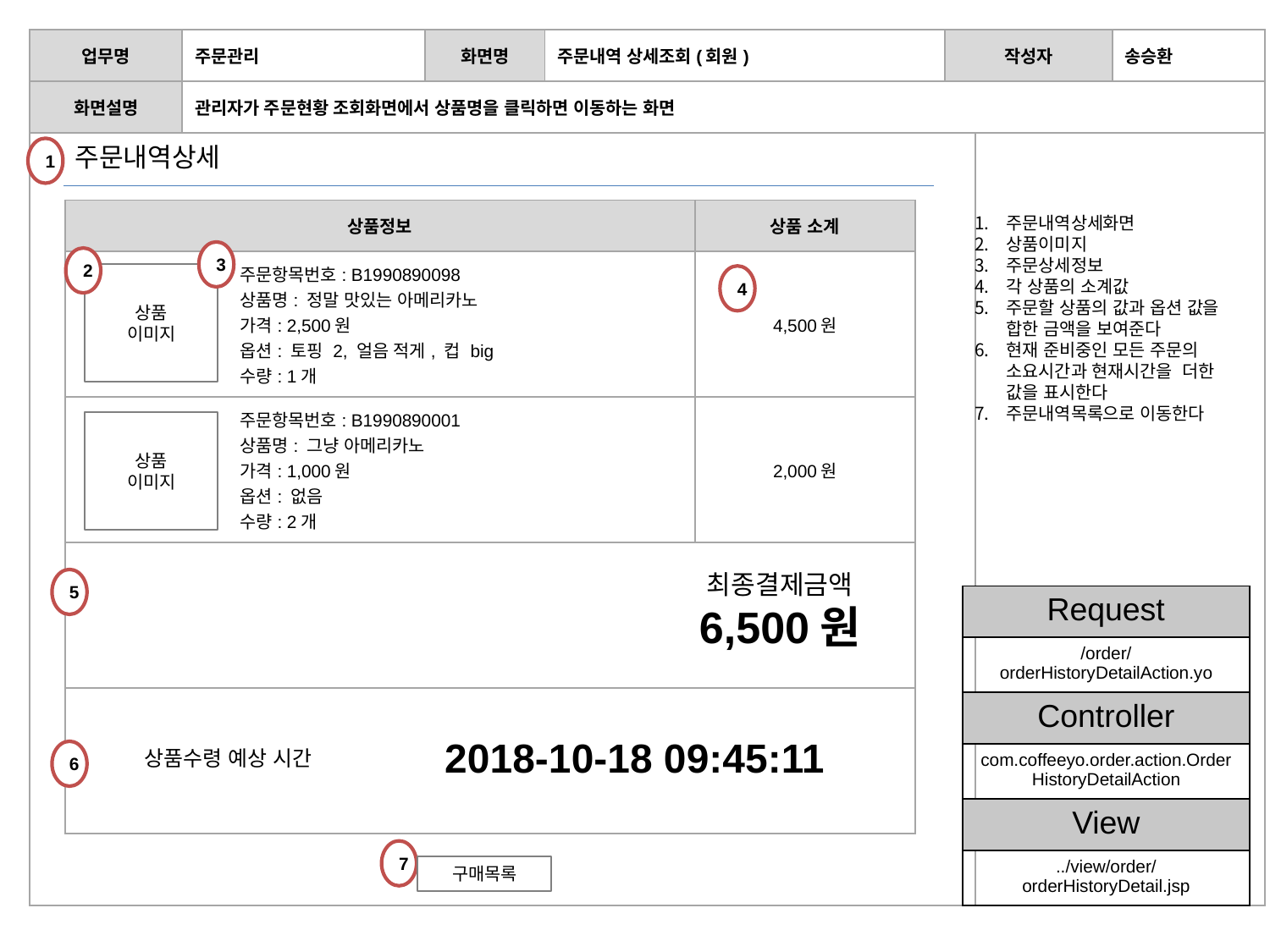

| 업무명 | 주문관리 | 화면명 | 주문내역 상세조회(회원) | 작성자 |  | 송승환 |
| --- | --- | --- | --- | --- | --- | --- |
| 화면설명 | 관리자가 주문현황 조회화면에서 상품명을 클릭하면 이동하는 화면 |  |  |  |  |  |
|  |  |  |  |  |  |  |
주문내역상세
1
| 상품정보 | 상품 소계 |
| --- | --- |
| 주문항목번호: B1990890098 상품명: 정말 맛있는 아메리카노 가격: 2,500원 옵션: 토핑 2, 얼음 적게, 컵 big 수량: 1개 | 4,500원 |
| 주문항목번호: B1990890001 상품명: 그냥 아메리카노 가격: 1,000원 옵션: 없음 수량: 2개 | 2,000원 |
|  |  |
|  |  |
주문내역상세화면
상품이미지
주문상세정보
각 상품의 소계값
주문할 상품의 값과 옵션 값을 합한 금액을 보여준다
현재 준비중인 모든 주문의 소요시간과 현재시간을  더한 값을 표시한다
주문내역목록으로 이동한다

3
2
상품
이미지
4
상품
이미지
최종결제금액
6,500원
5
| Request |
| --- |
| /order/orderHistoryDetailAction.yo |
| Controller |
| com.coffeeyo.order.action.OrderHistoryDetailAction |
| View |
| ../view/order/orderHistoryDetail.jsp |
2018-10-18 09:45:11
상품수령 예상 시간
6
7
구매목록